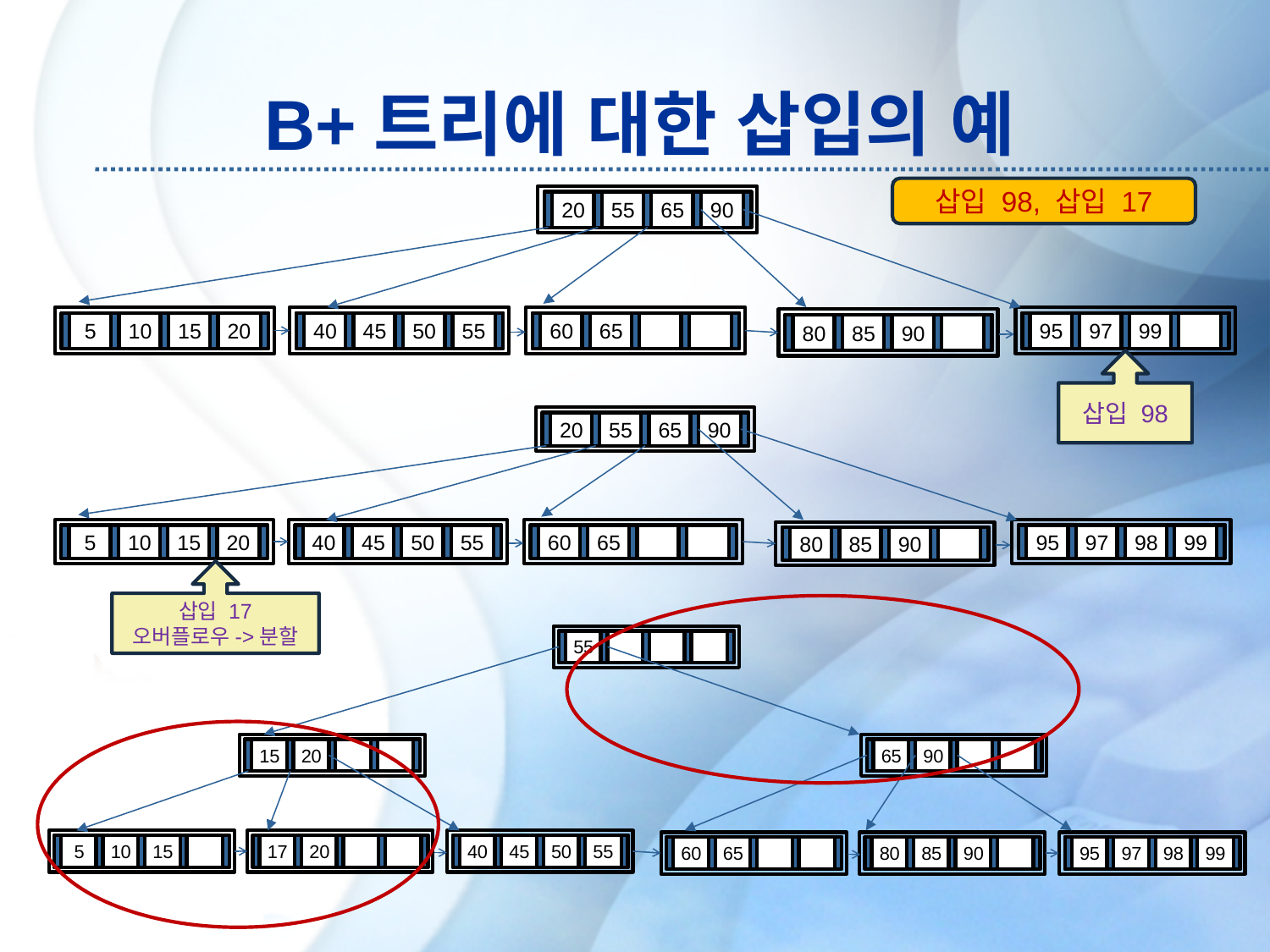

# B+트리에 대한 삽입의 예
삽입 98, 삽입 17

20

55

65

90

5

10

15

20

40

45

50

55

60

65

95

97

99

80

85

90

삽입 98

20

55

65

90

5

10

15

20

40

45

50

55

60

65

95

97

98

99

80

85

90

삽입 17
오버플로우->분할

55

15

20

65

90

5

10

15

17

20

40

45

50

55

60

65

80

85

90

95

97

98

99